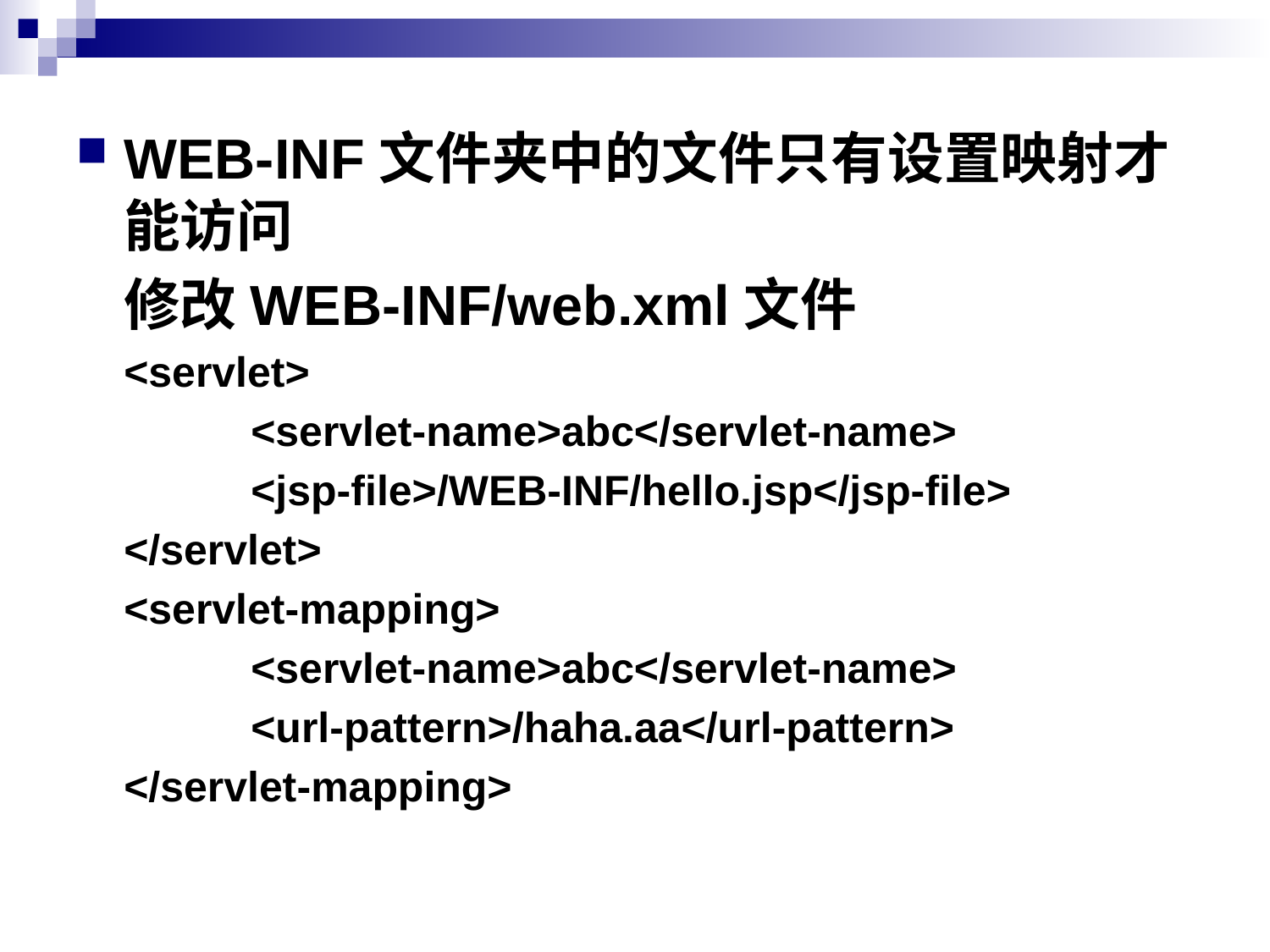

WEB-INF文件夹中的文件只有设置映射才能访问
	修改WEB-INF/web.xml文件
	<servlet>
		<servlet-name>abc</servlet-name>
		<jsp-file>/WEB-INF/hello.jsp</jsp-file>
	</servlet>
	<servlet-mapping>
		<servlet-name>abc</servlet-name>
		<url-pattern>/haha.aa</url-pattern>
	</servlet-mapping>
38